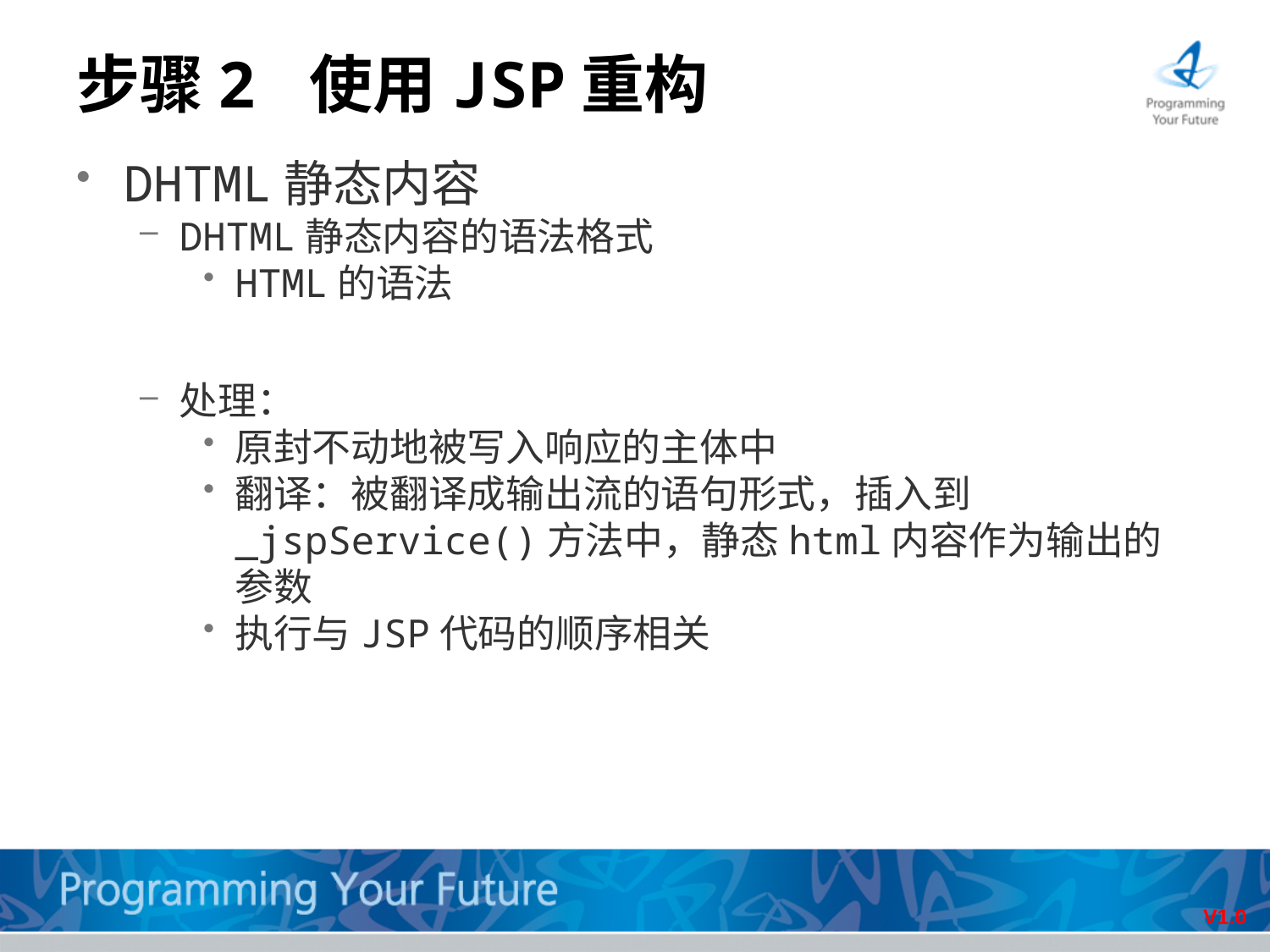

# 步骤2 使用JSP重构
DHTML静态内容
DHTML静态内容的语法格式
HTML的语法

处理：
原封不动地被写入响应的主体中
翻译：被翻译成输出流的语句形式，插入到_jspService()方法中，静态html内容作为输出的参数
执行与JSP代码的顺序相关